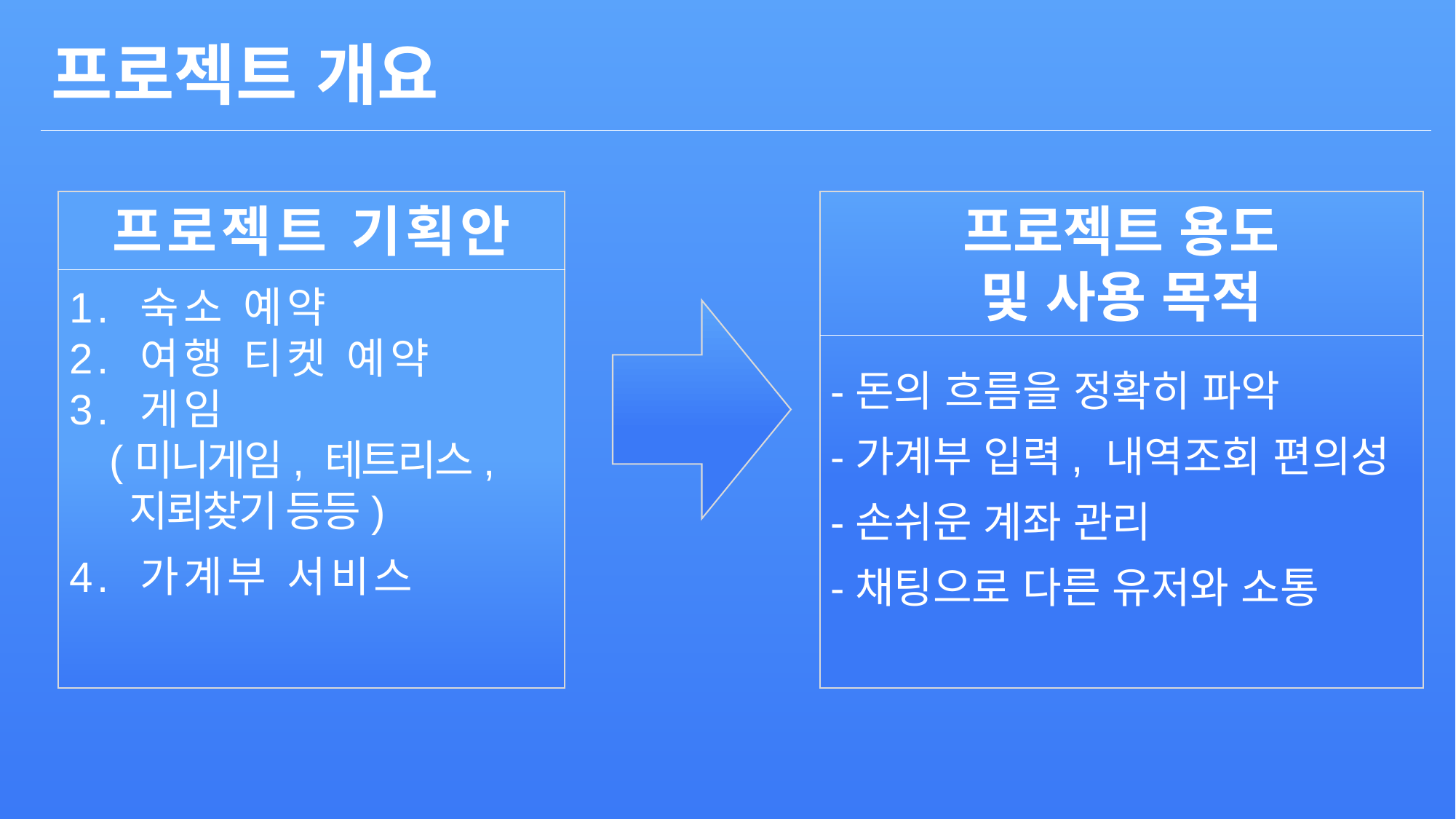

프로젝트 개요
프로젝트 용도
및 사용 목적

-돈의 흐름을 정확히 파악

-가계부 입력, 내역조회 편의성

-손쉬운 계좌 관리

-채팅으로 다른 유저와 소통

프로젝트 기획안

1. 숙소 예약
2. 여행 티켓 예약
3. 게임
    (미니게임, 테트리스,
     지뢰찾기 등등)

4. 가계부 서비스